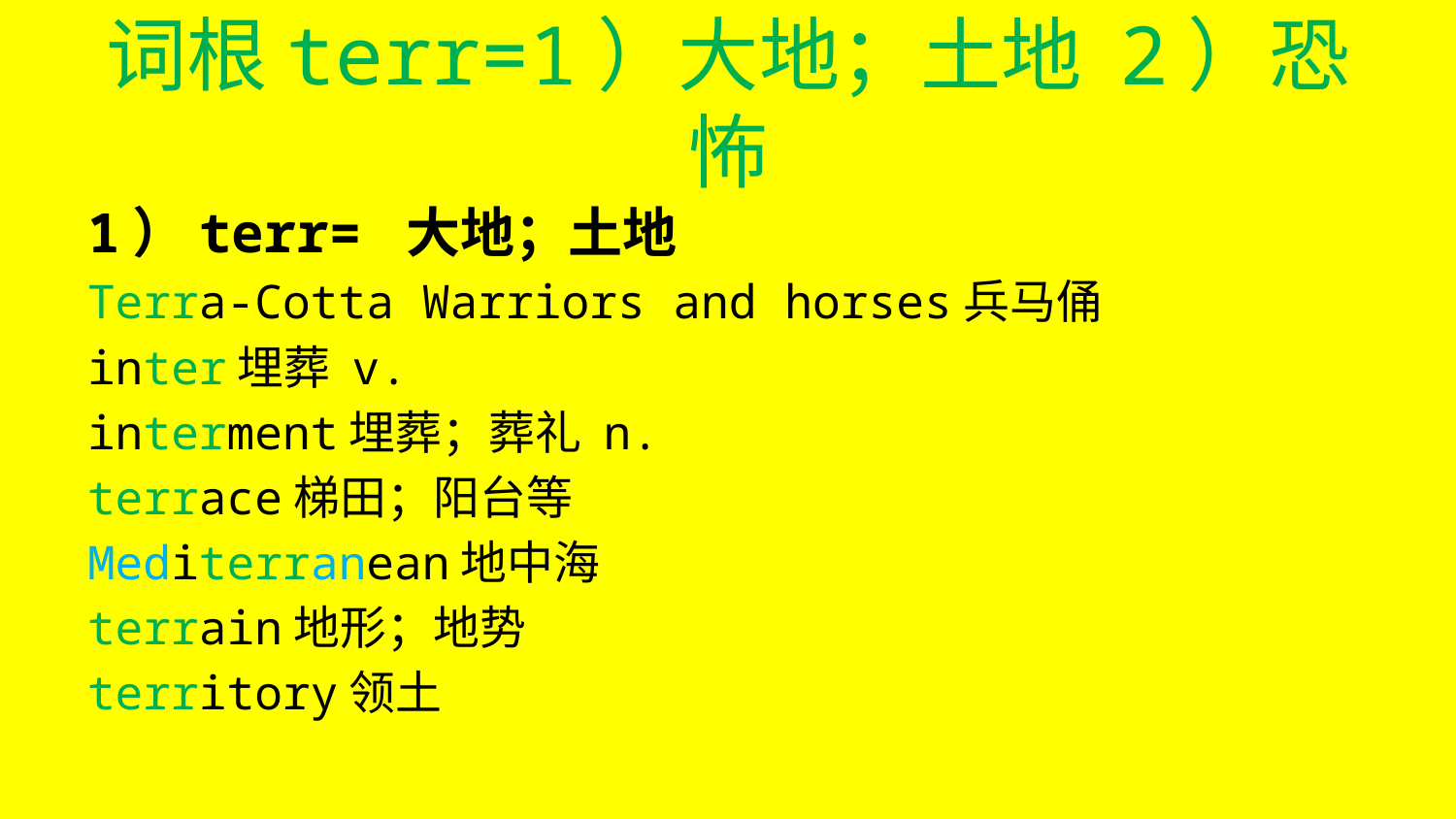

# 词根terr=1）大地；土地 2）恐怖
1）terr= 大地；土地
Terra-Cotta Warriors and horses兵马俑
inter埋葬 v.
interment埋葬；葬礼 n.
terrace梯田；阳台等
Mediterranean地中海
terrain地形；地势
territory领土